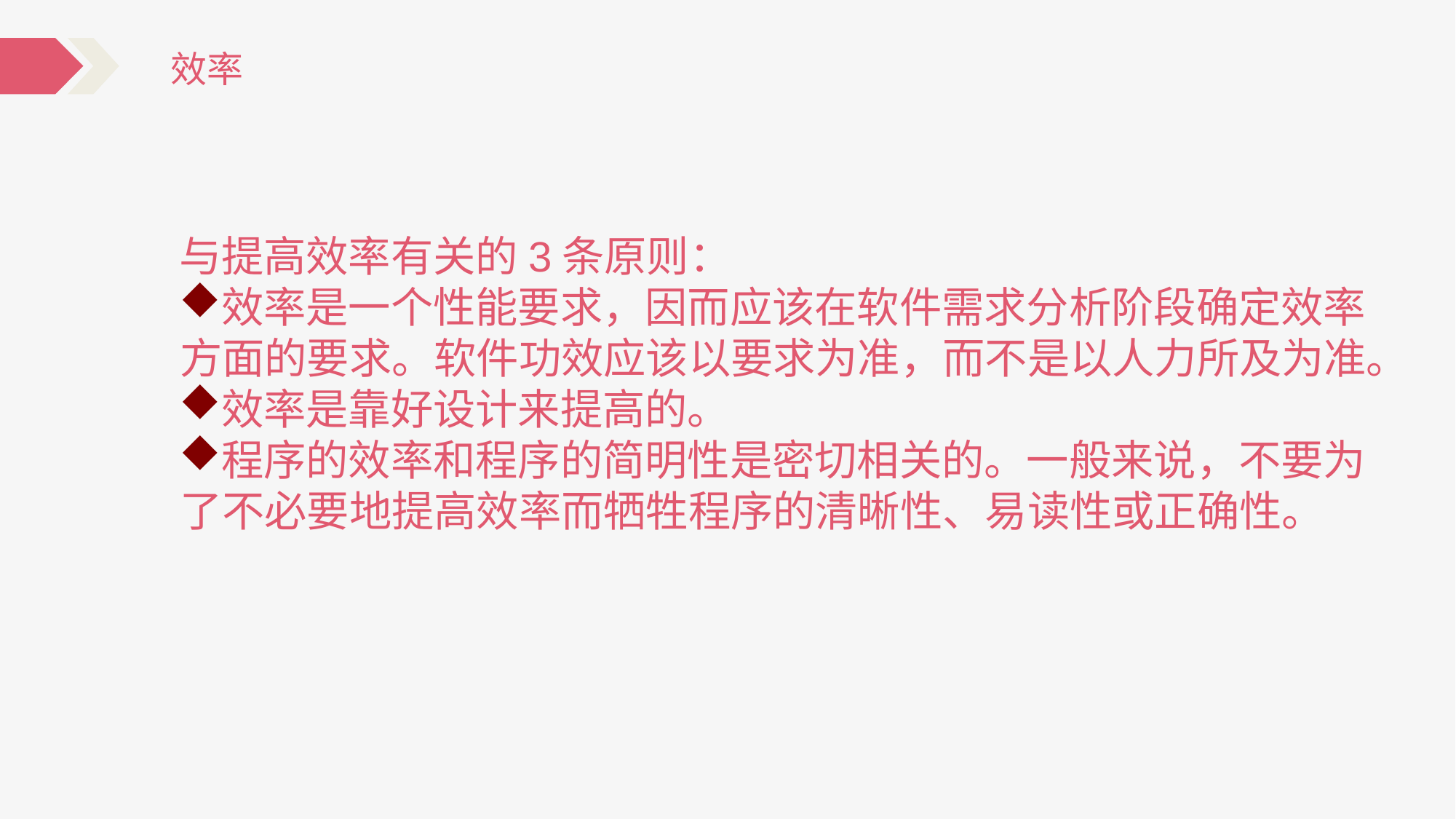

效率
与提高效率有关的3条原则：
效率是一个性能要求，因而应该在软件需求分析阶段确定效率方面的要求。软件功效应该以要求为准，而不是以人力所及为准。
效率是靠好设计来提高的。
程序的效率和程序的简明性是密切相关的。一般来说，不要为了不必要地提高效率而牺牲程序的清晰性、易读性或正确性。